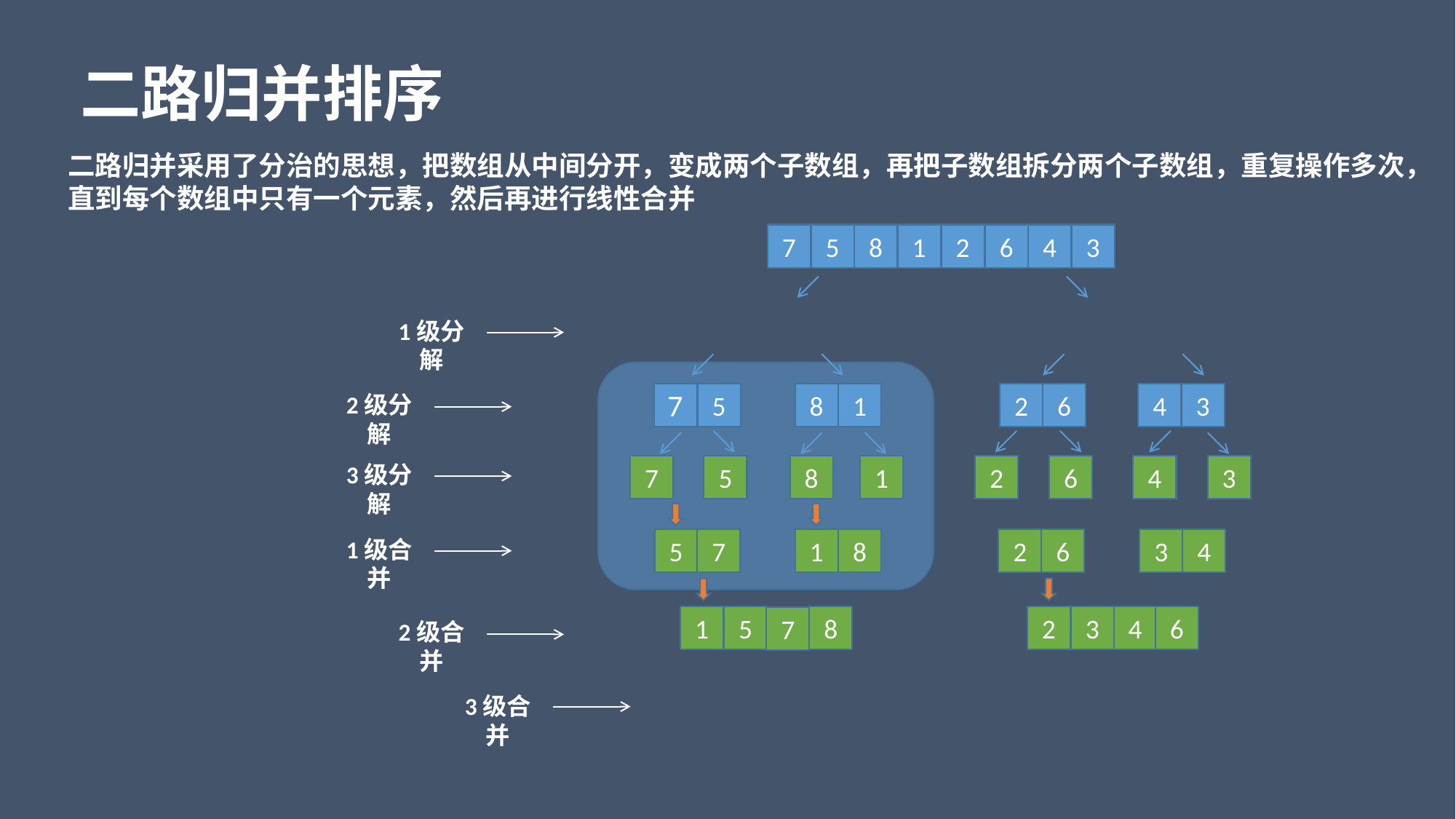

二路归并排序
二路归并采用了分治的思想，把数组从中间分开，变成两个子数组，再把子数组拆分两个子数组，重复操作多次，直到每个数组中只有一个元素，然后再进行线性合并
7
5
8
1
2
6
4
3
7
5
8
1
2
6
4
3
1级分解
2级分解
2
6
4
3

7
5
8
1
3级分解
2
6
4
3
8
1
7
7
5
5
8
1
2
6
4
3

1级合并
5
7
1
8
2
6
3
4
5
7
1
8

1
2
2
3
3
4
6
5
8
4
6
7
2级合并
3级合并